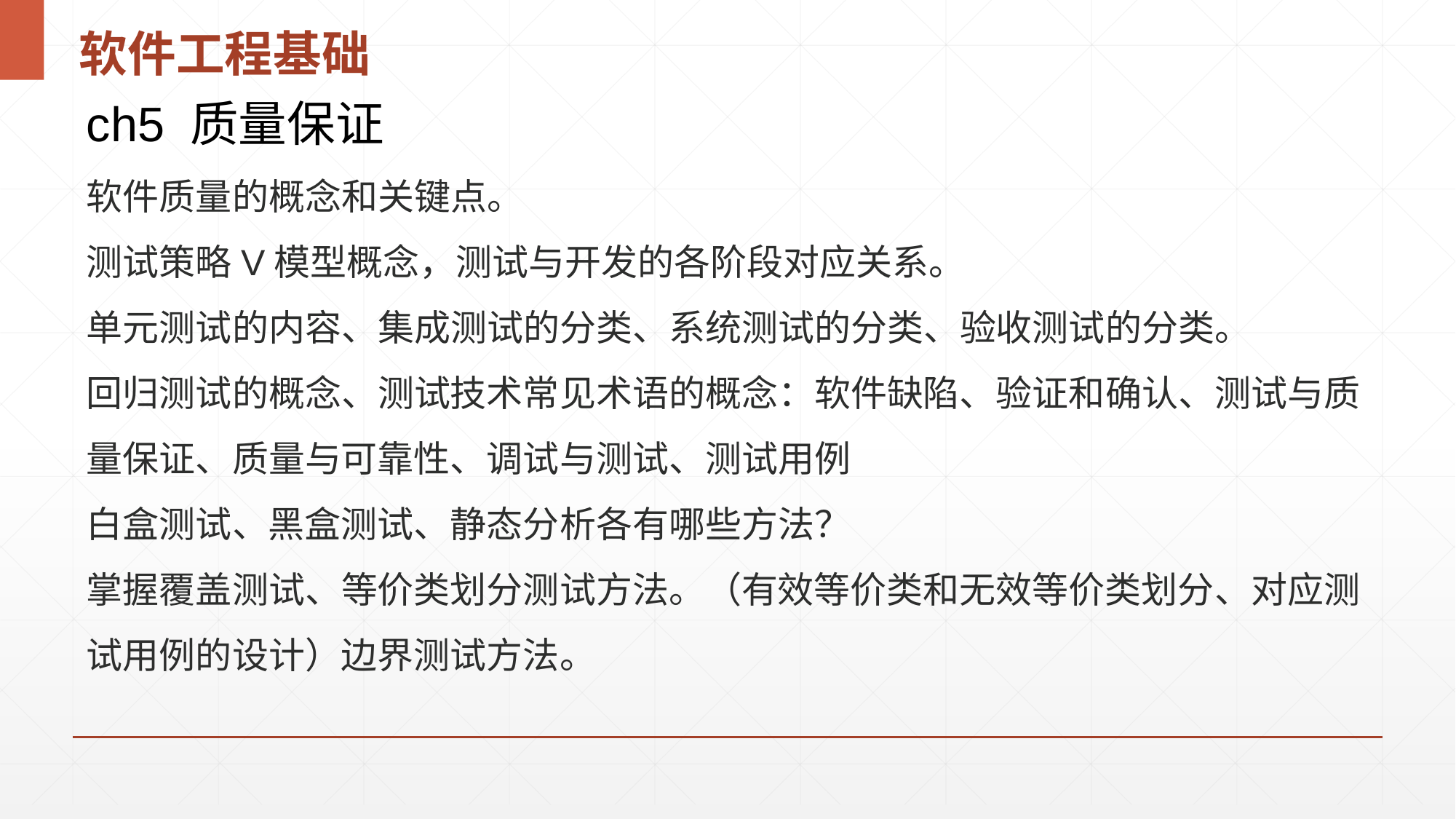

# 软件工程基础
ch5 质量保证
软件质量的概念和关键点。
测试策略V模型概念，测试与开发的各阶段对应关系。
单元测试的内容、集成测试的分类、系统测试的分类、验收测试的分类。
回归测试的概念、测试技术常见术语的概念：软件缺陷、验证和确认、测试与质量保证、质量与可靠性、调试与测试、测试用例
白盒测试、黑盒测试、静态分析各有哪些方法？
掌握覆盖测试、等价类划分测试方法。（有效等价类和无效等价类划分、对应测试用例的设计）边界测试方法。